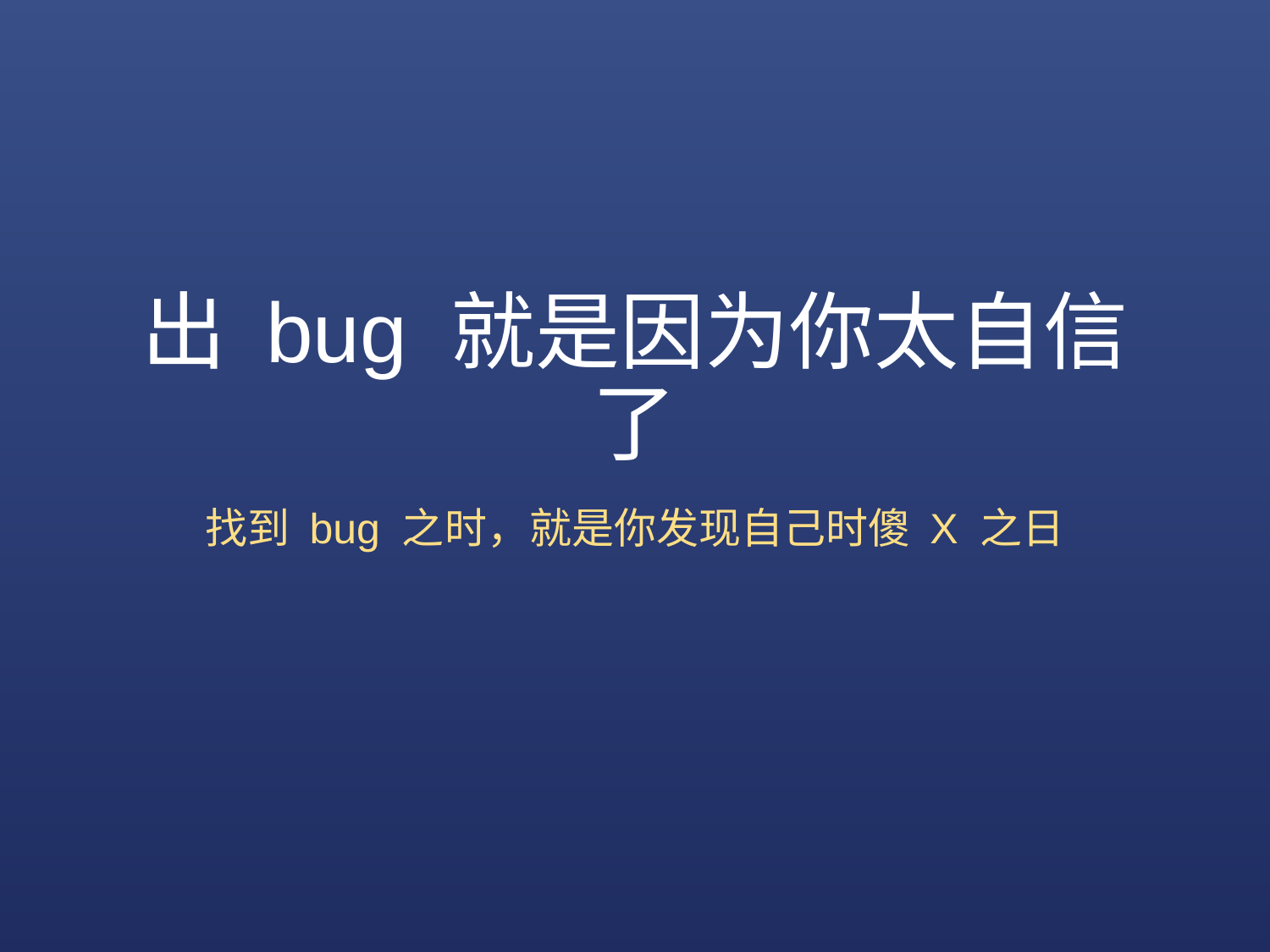

# 出 bug 就是因为你太自信了
找到 bug 之时，就是你发现自己时傻 X 之日